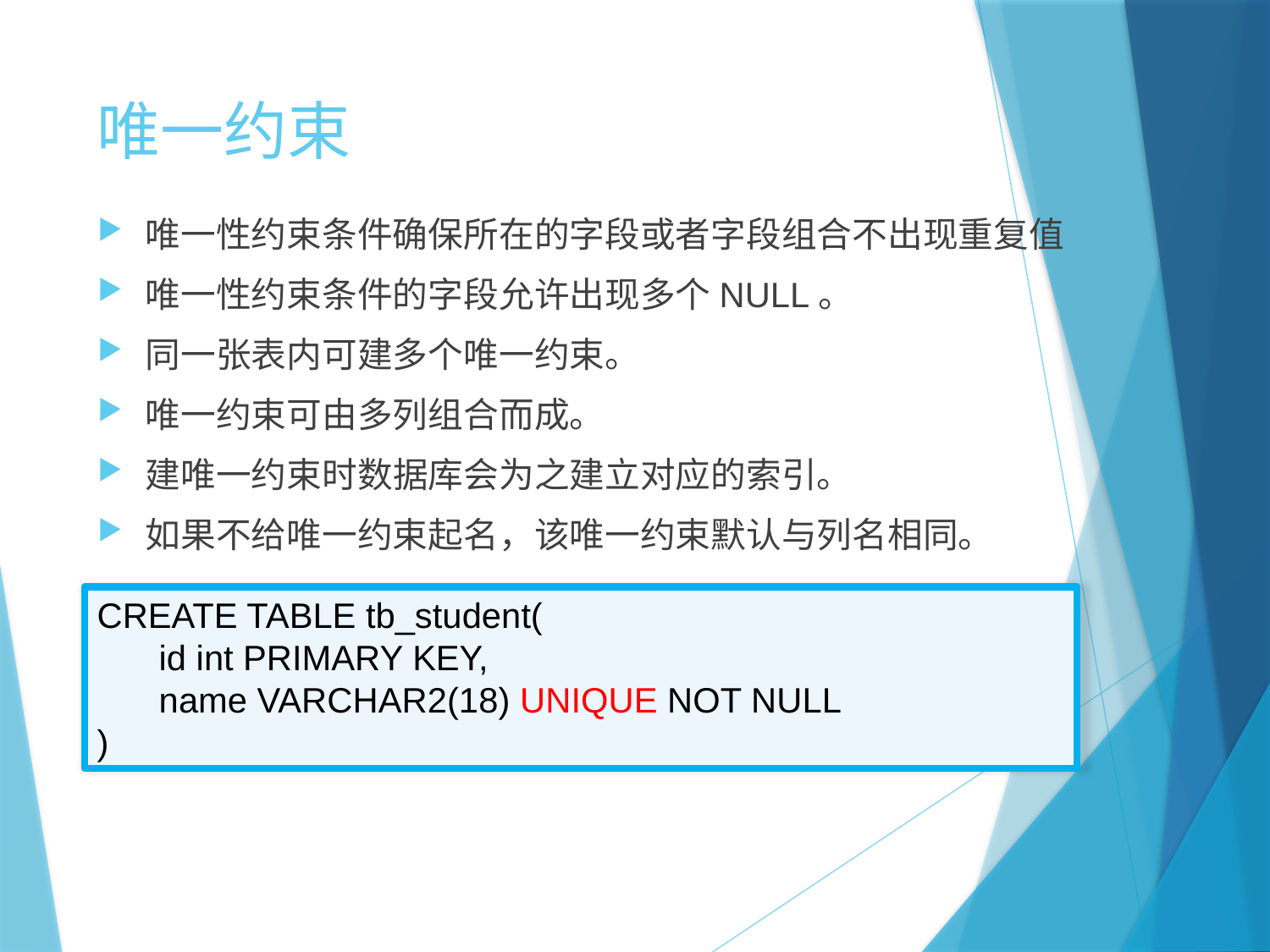

# 唯一约束
唯一性约束条件确保所在的字段或者字段组合不出现重复值
唯一性约束条件的字段允许出现多个NULL。
同一张表内可建多个唯一约束。
唯一约束可由多列组合而成。
建唯一约束时数据库会为之建立对应的索引。
如果不给唯一约束起名，该唯一约束默认与列名相同。

CREATE TABLE tb_student(
	id int PRIMARY KEY,
	name VARCHAR2(18) UNIQUE NOT NULL
)